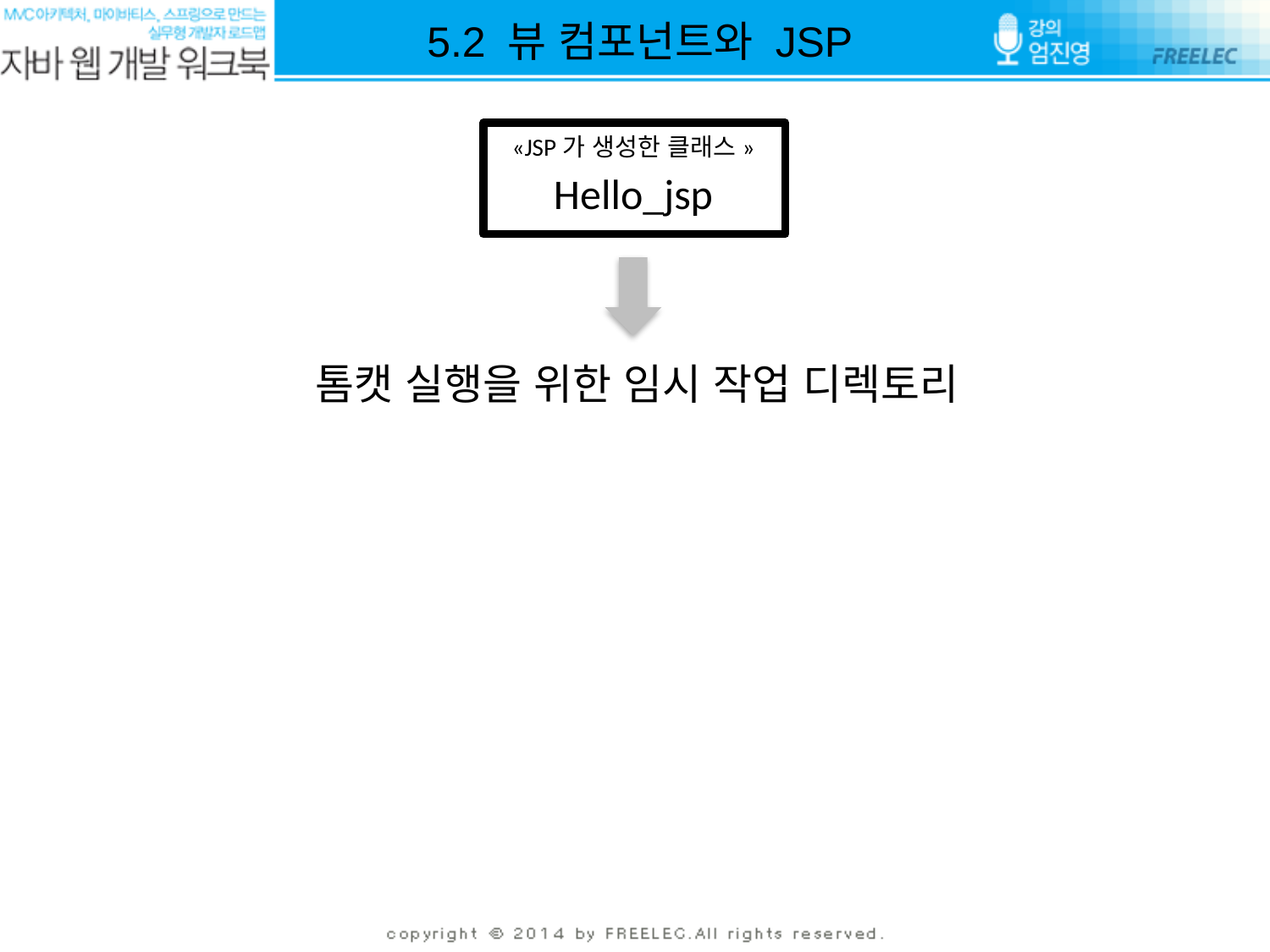

5.2 뷰 컴포넌트와 JSP

«JSP가 생성한 클래스»
Hello_jsp

톰캣 실행을 위한 임시 작업 디렉토리